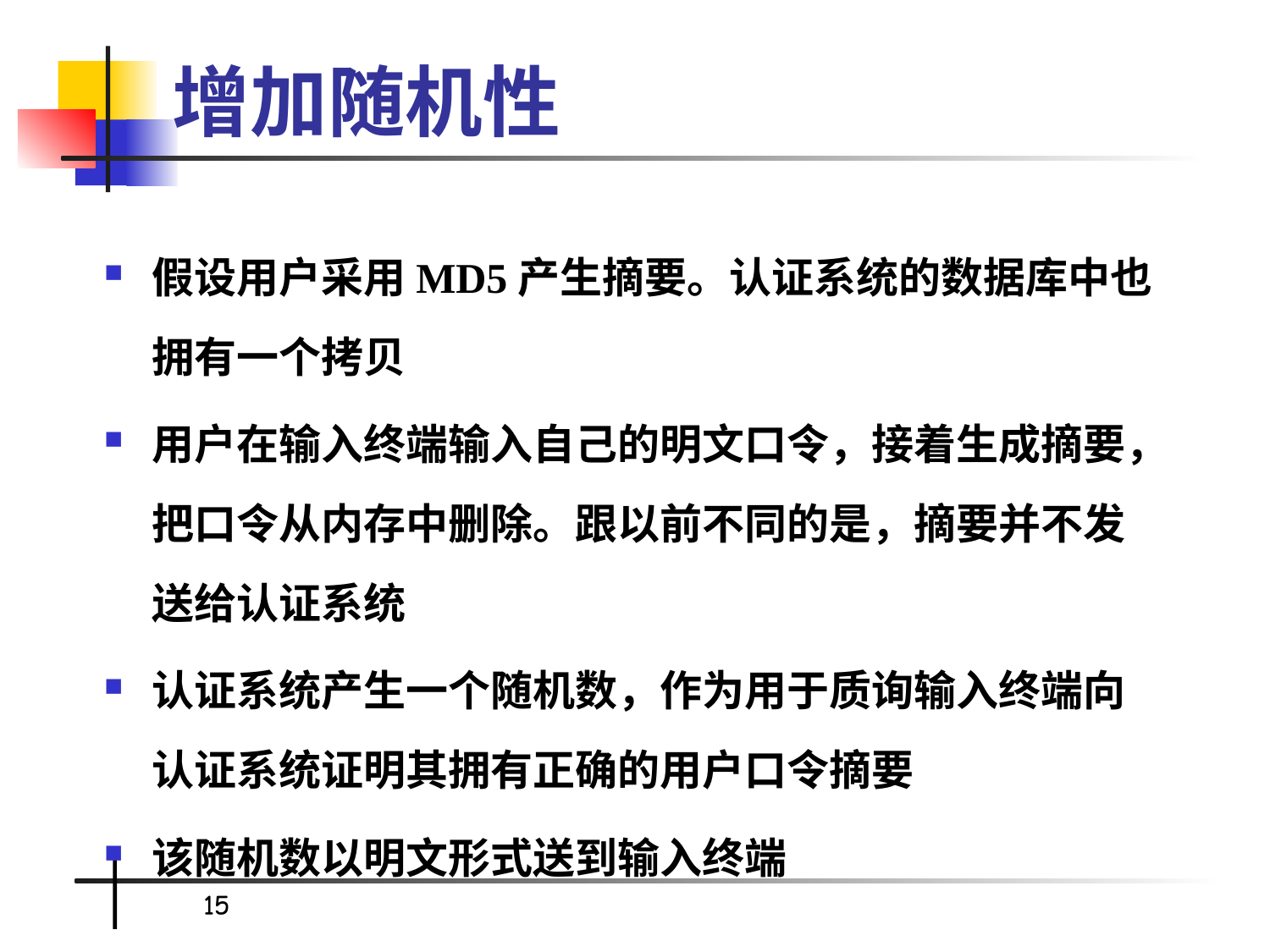

# 增加随机性
假设用户采用MD5产生摘要。认证系统的数据库中也拥有一个拷贝
用户在输入终端输入自己的明文口令，接着生成摘要，把口令从内存中删除。跟以前不同的是，摘要并不发送给认证系统
认证系统产生一个随机数，作为用于质询输入终端向认证系统证明其拥有正确的用户口令摘要
该随机数以明文形式送到输入终端
15